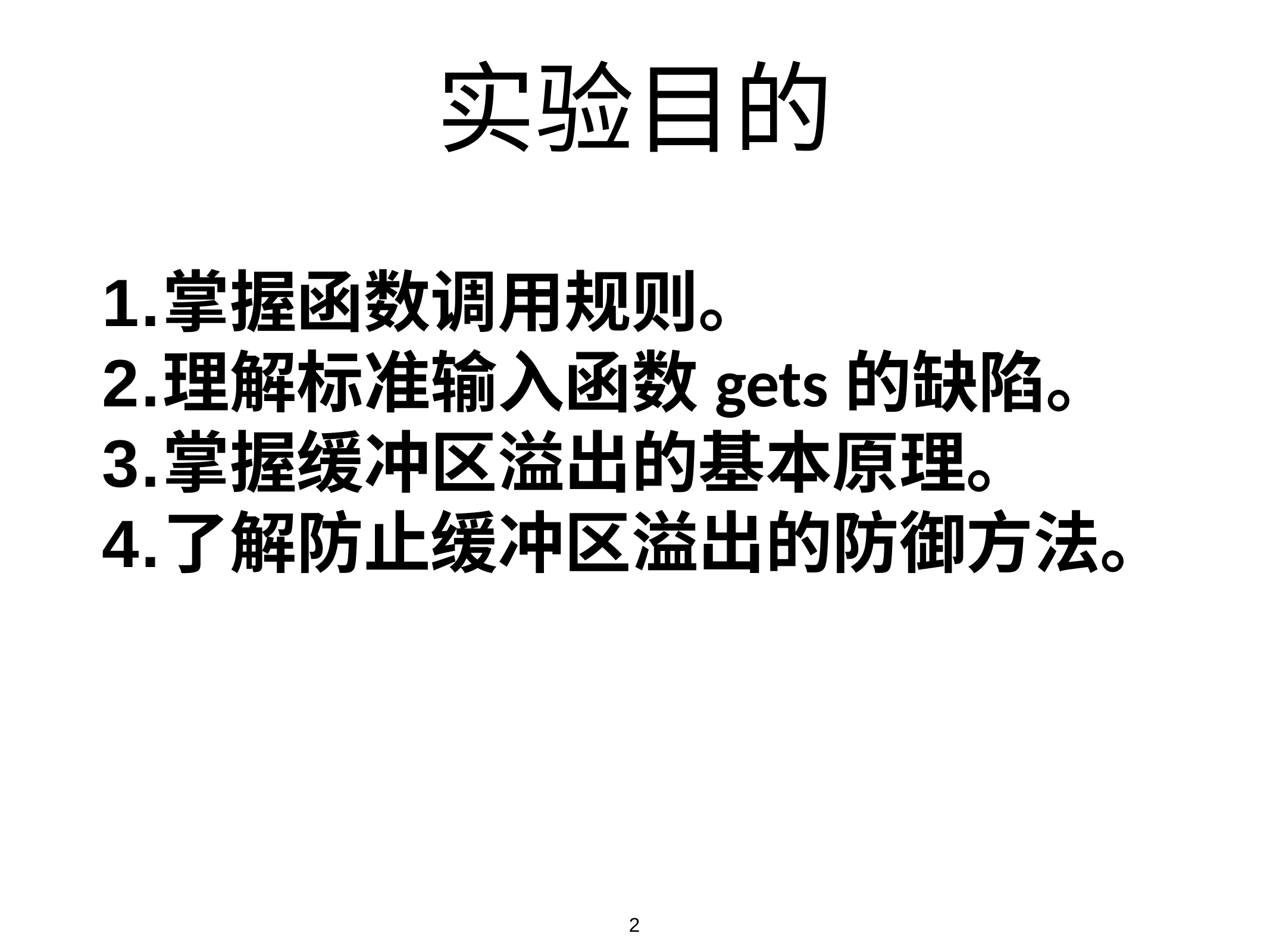

# 实验目的
掌握函数调用规则。
理解标准输入函数gets的缺陷。
掌握缓冲区溢出的基本原理。
了解防止缓冲区溢出的防御方法。
2